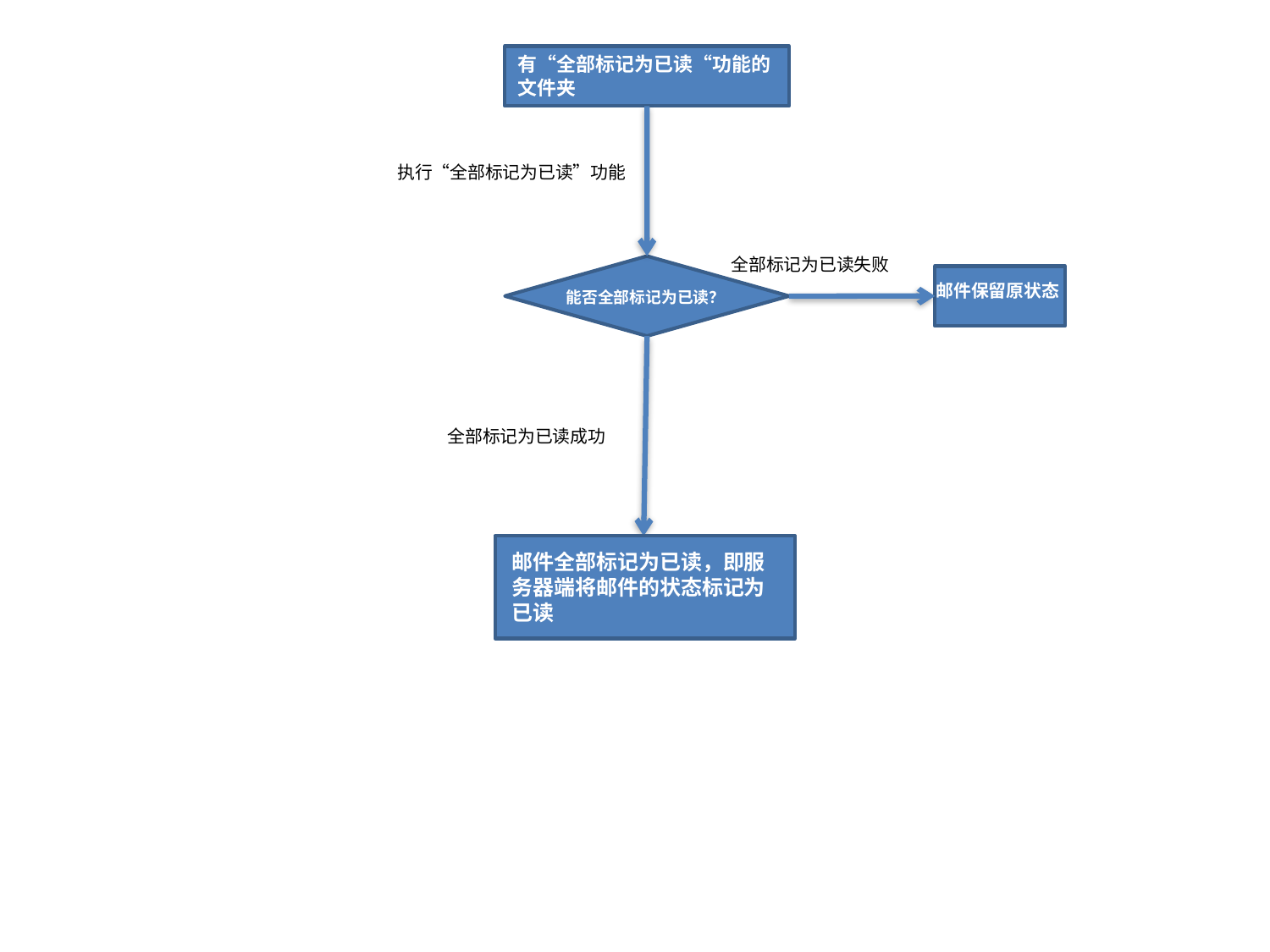

有“全部标记为已读“功能的文件夹
执行“全部标记为已读”功能
全部标记为已读失败

邮件保留原状态
能否全部标记为已读？
全部标记为已读成功

邮件全部标记为已读，即服务器端将邮件的状态标记为已读